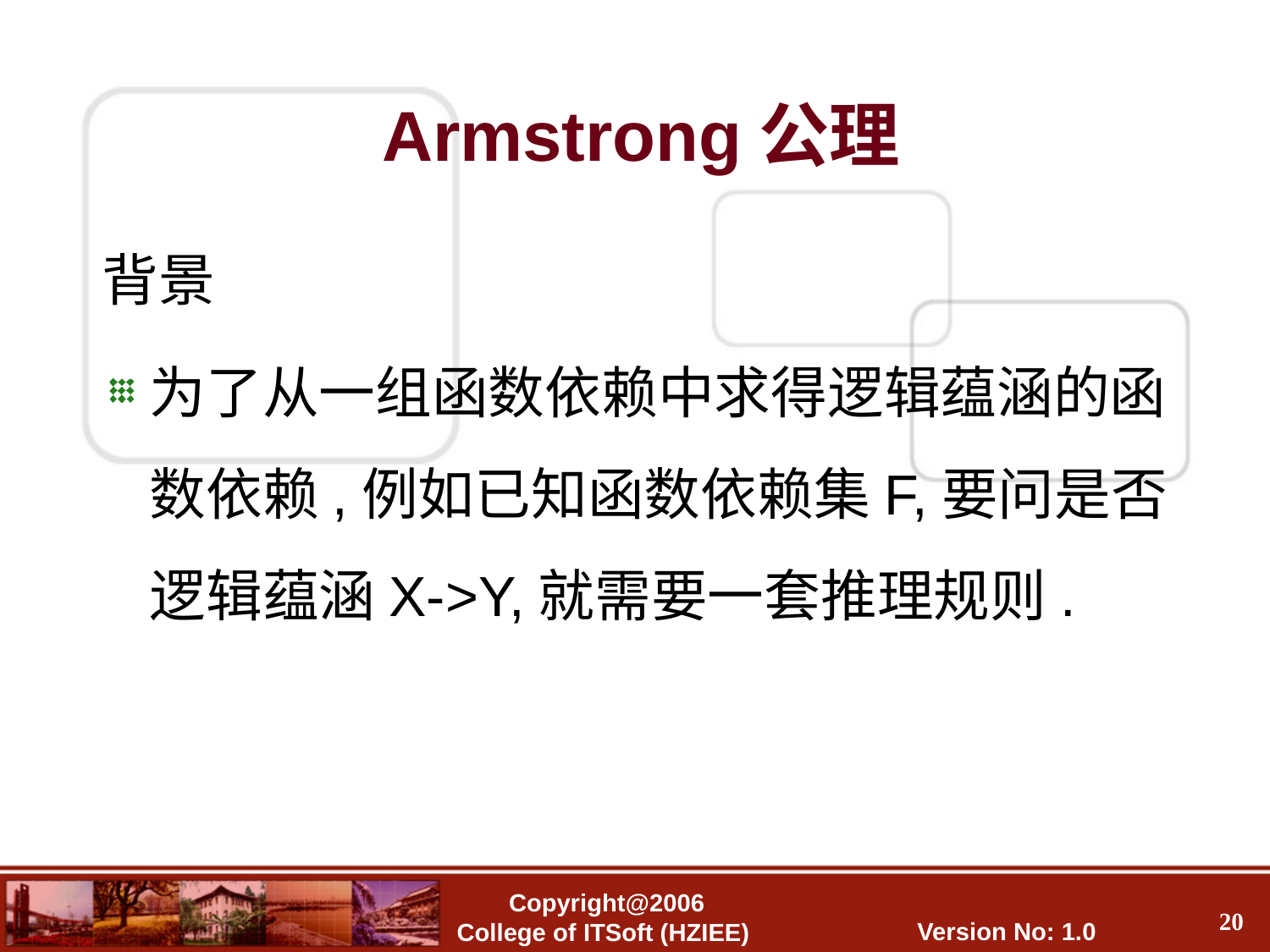

Armstrong公理
背景
为了从一组函数依赖中求得逻辑蕴涵的函数依赖,例如已知函数依赖集F,要问是否逻辑蕴涵X->Y,就需要一套推理规则.